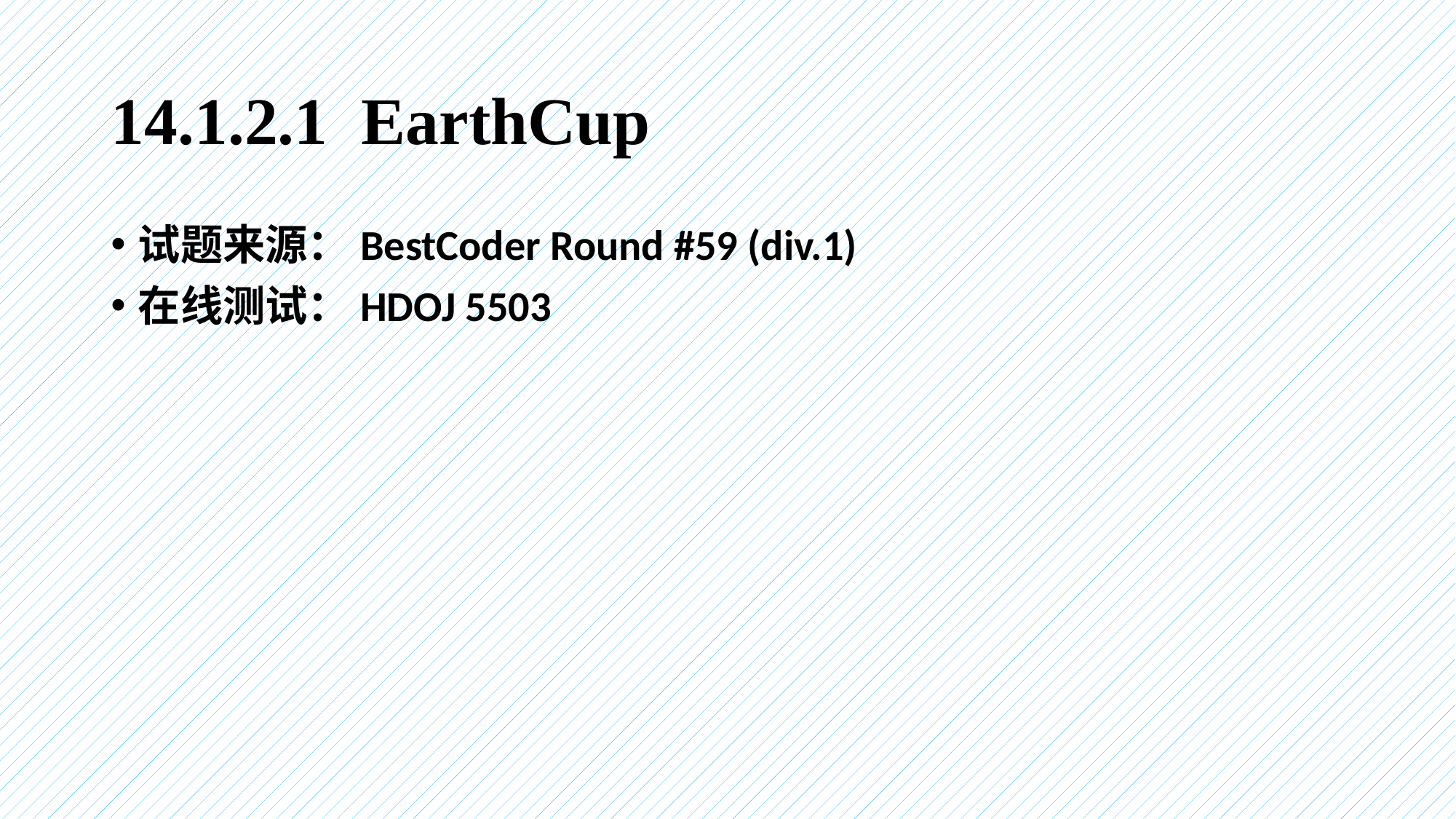

# 14.1.2.1  EarthCup
试题来源：BestCoder Round #59 (div.1)
在线测试：HDOJ 5503